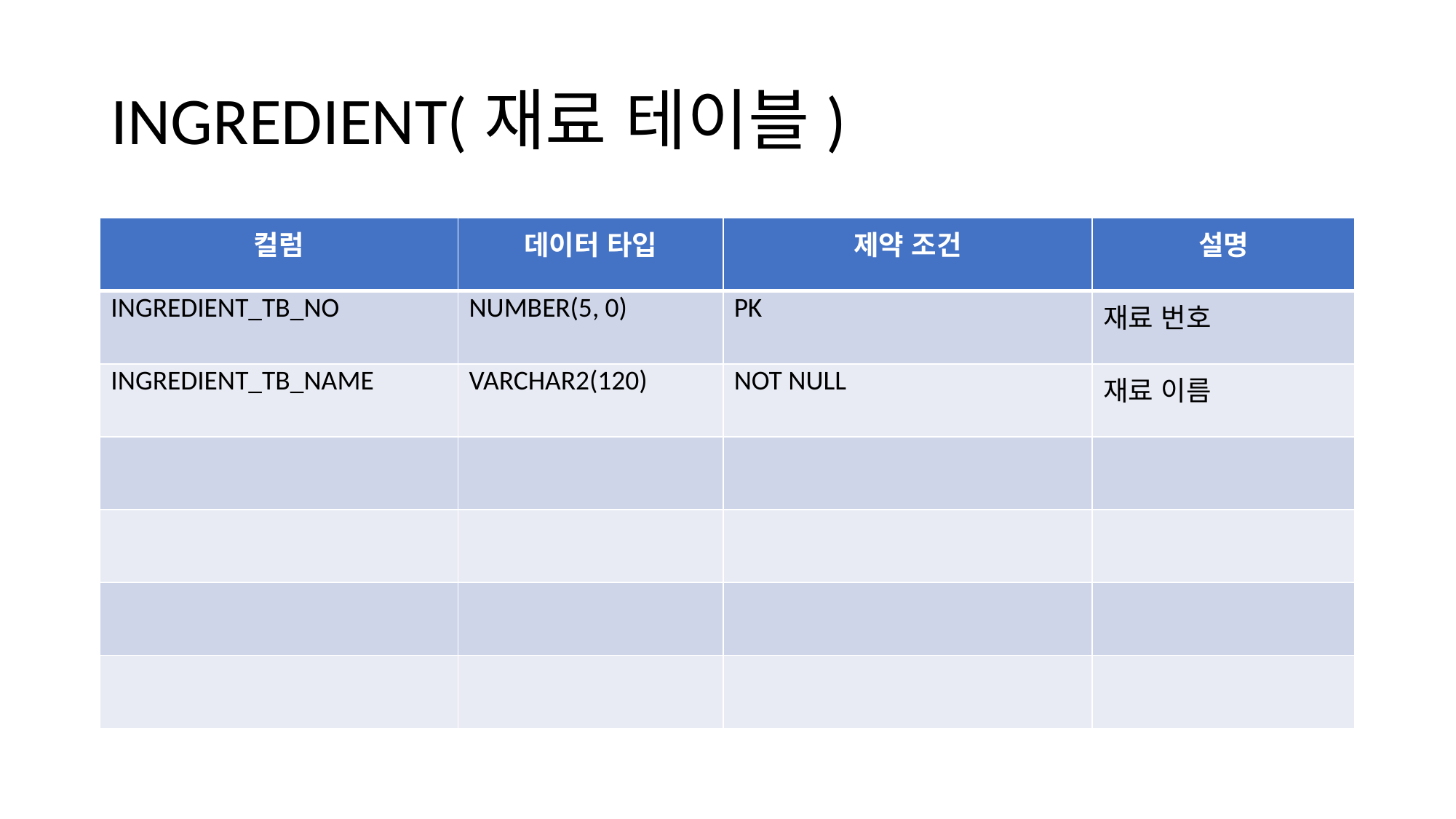

# INGREDIENT(재료 테이블)
| 컬럼 | 데이터 타입 | 제약 조건 | 설명 |
| --- | --- | --- | --- |
| INGREDIENT\_TB\_NO | NUMBER(5, 0) | PK | 재료 번호 |
| INGREDIENT\_TB\_NAME | VARCHAR2(120) | NOT NULL | 재료 이름 |
|  |  |  |  |
|  |  |  |  |
|  |  |  |  |
|  |  |  |  |